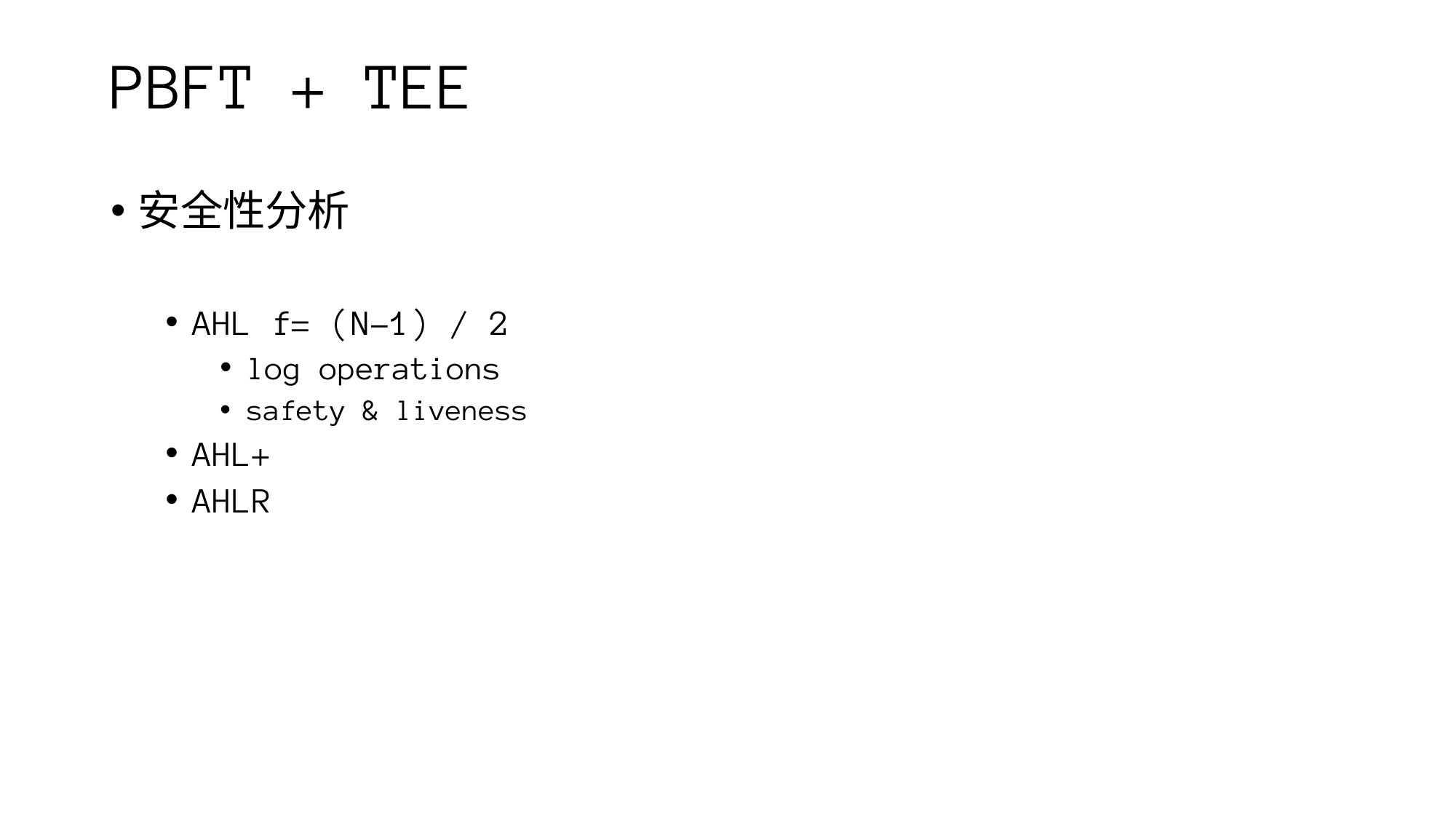

# PBFT + TEE
安全性分析

AHL f= (N-1) / 2
log operations
safety & liveness
AHL+
AHLR